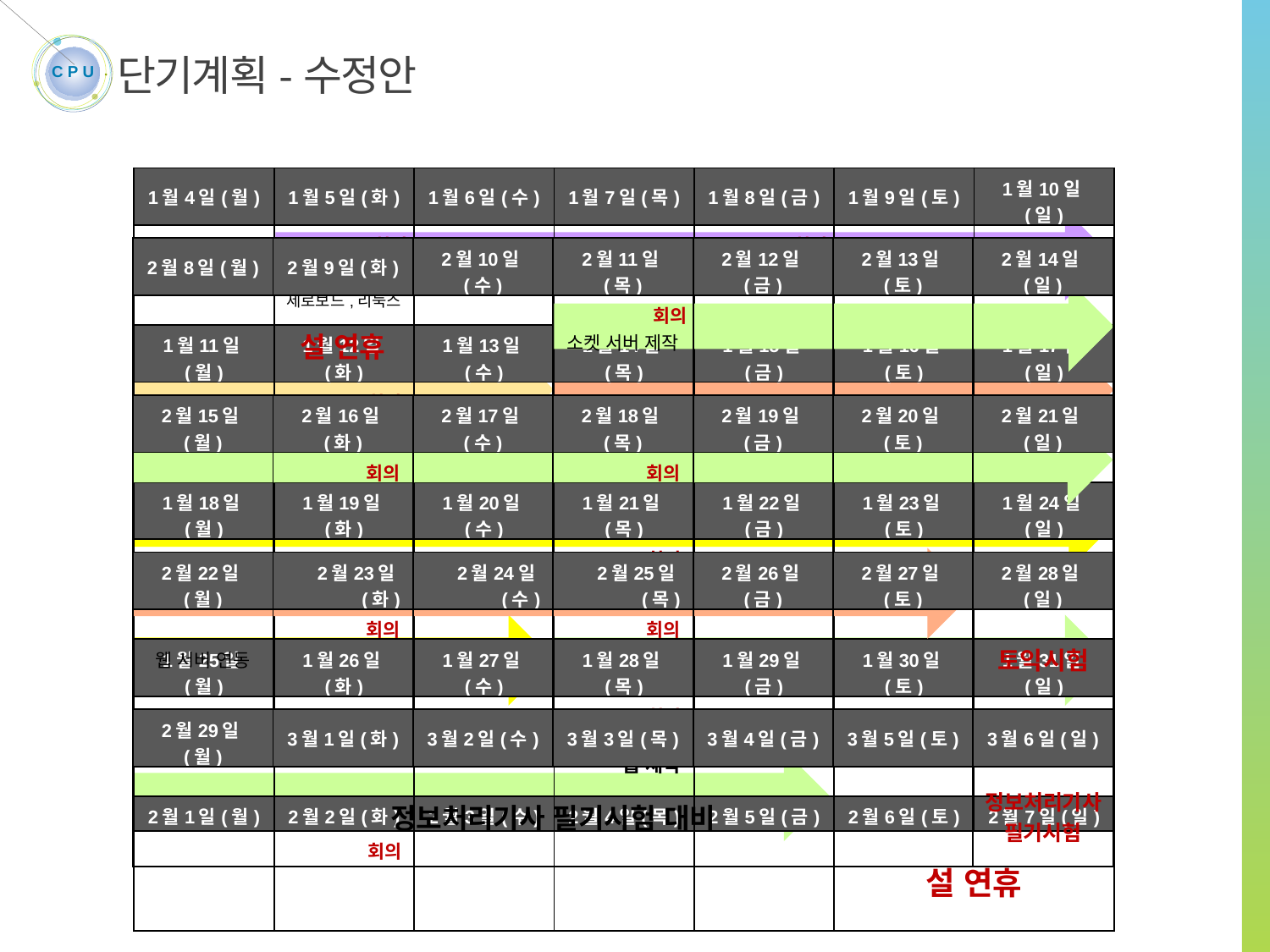

C P U

단기계획-수정안
| 1월4일(월) | 1월5일(화) | 1월6일(수) | 1월7일(목) | 1월8일(금) | 1월9일(토) | 1월10일(일) |
| --- | --- | --- | --- | --- | --- | --- |
|  | 회의 웹 제작 제로보드,리눅스 | 서버구축 |  | 회의 |  |  |
| 1월11일(월) | 1월12일(화) | 1월13일(수) | 1월14일(목) | 1월15일(금) | 1월16일(토) | 1월17일(일) |
| 앱 제작 레이아웃,팝업 | 회의 |  | Mysql 스터디 |  |  |  |
| 1월18일(월) | 1월19일(화) | 1월20일(수) | 1월21일(목) | 1월22일(금) | 1월23일(토) | 1월24일(일) |
| PHP스터디 |  |  | 회의 |  |  |  |
| 1월25일(월) | 1월26일(화) | 1월27일(수) | 1월28일(목) | 1월29일(금) | 1월30일(토) | 1월31일(일) |
|  |  |  | 회의 Protector 웹 제작 |  |  |  |
| 2월1일(월) | 2월2일(화) | 2월3일(수) | 2월4일(목) | 2월5일(금) | 2월6일(토) | 2월7일(일) |
|  | 회의 |  |  |  | 설 연휴 |  |

| 2월8일(월) | 2월9일(화) | 2월10일(수) | 2월11일(목) | 2월12일(금) | 2월13일(토) | 2월14일(일) |
| --- | --- | --- | --- | --- | --- | --- |
| 설 연휴 |  |  | 회의 소켓 서버 제작 |  |  |  |
| 2월15일(월) | 2월16일(화) | 2월17일(수) | 2월18일(목) | 2월19일(금) | 2월20일(토) | 2월21일(일) |
|  | 회의 |  | 회의 |  |  |  |
| 2월22일(월) | 2월23일(화) | 2월24일(수) | 2월25일(목) | 2월26일(금) | 2월27일(토) | 2월28일(일) |
| 웹 서버 연동 | 회의 |  | 회의 |  |  | 토익시험 |
| 2월29일(월) | 3월1일(화) | 3월2일(수) | 3월3일(목) | 3월4일(금) | 3월5일(토) | 3월6일(일) |
| 정보처리기사 필기시험 대비 |  |  |  |  |  | 정보처리기사필기시험 |